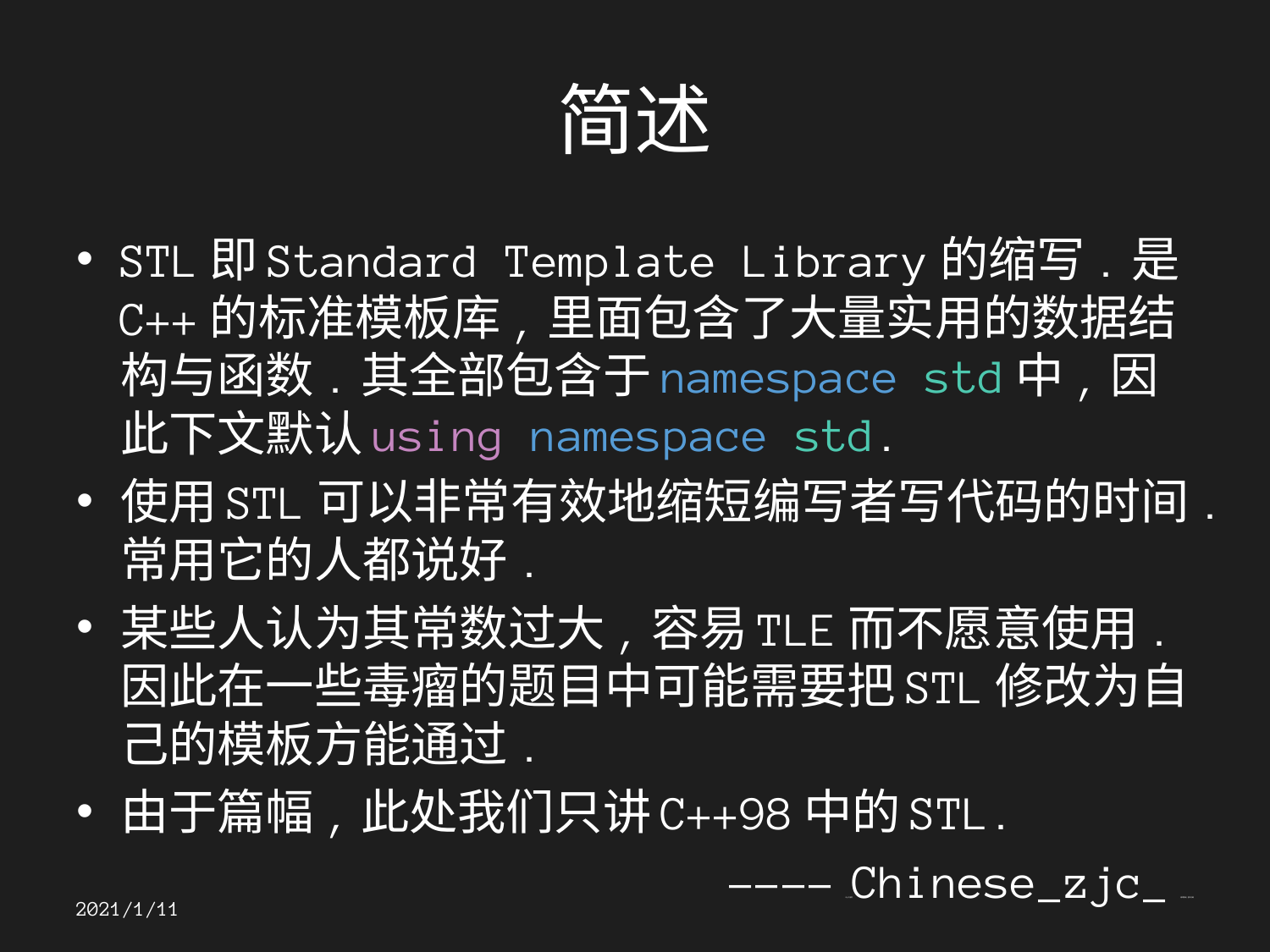

# 简述
STL即Standard Template Library的缩写.是C++的标准模板库,里面包含了大量实用的数据结构与函数.其全部包含于namespace std中,因此下文默认using namespace std.
使用STL可以非常有效地缩短编写者写代码的时间.常用它的人都说好.
某些人认为其常数过大,容易TLE而不愿意使用.因此在一些毒瘤的题目中可能需要把STL修改为自己的模板方能通过.
由于篇幅,此处我们只讲C++98中的STL.
----以上内容为Chinese_zjc_临时瞎编,基本正确
2021/1/11